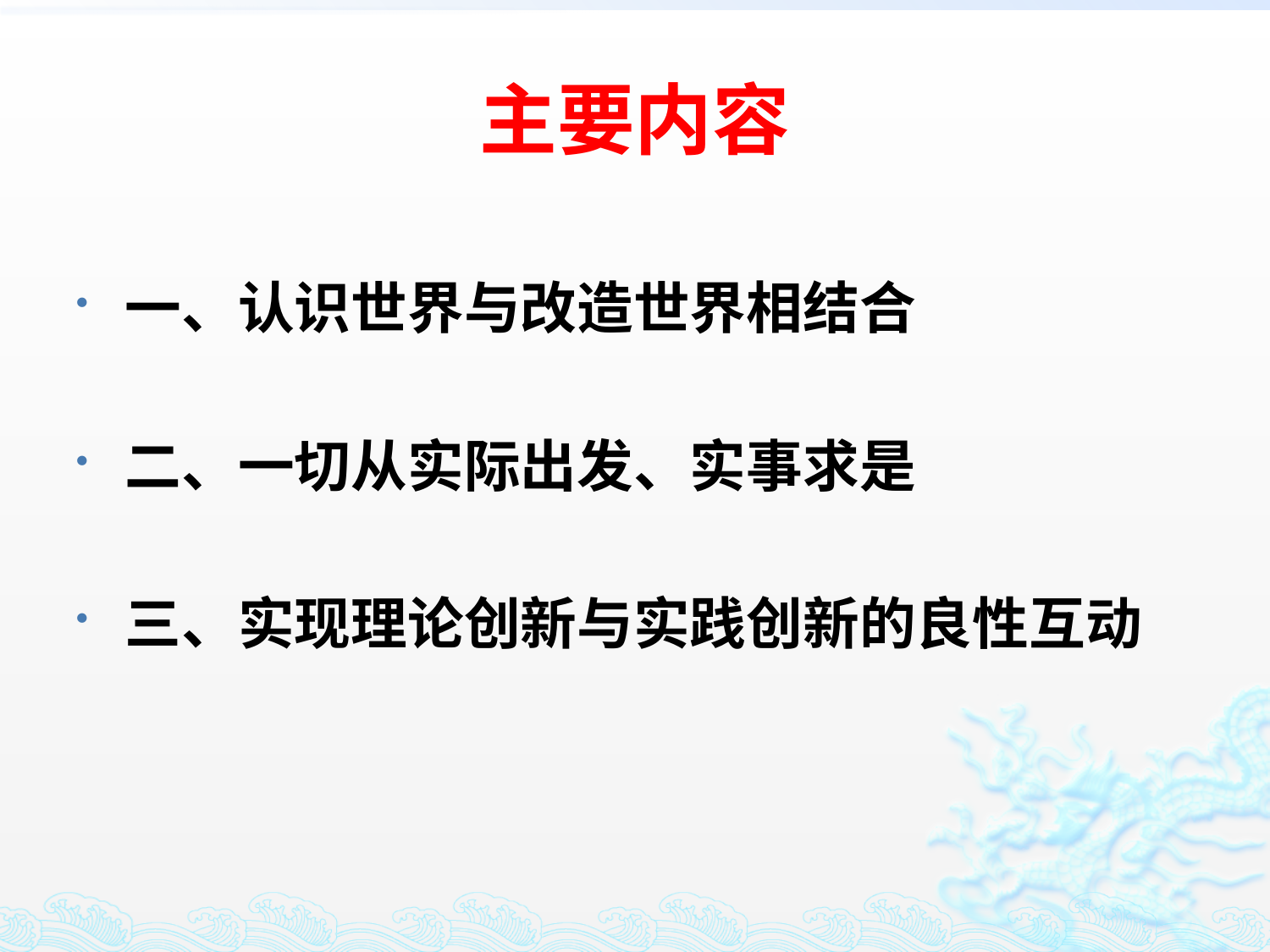

# 主要内容
一、认识世界与改造世界相结合

二、一切从实际出发、实事求是

三、实现理论创新与实践创新的良性互动